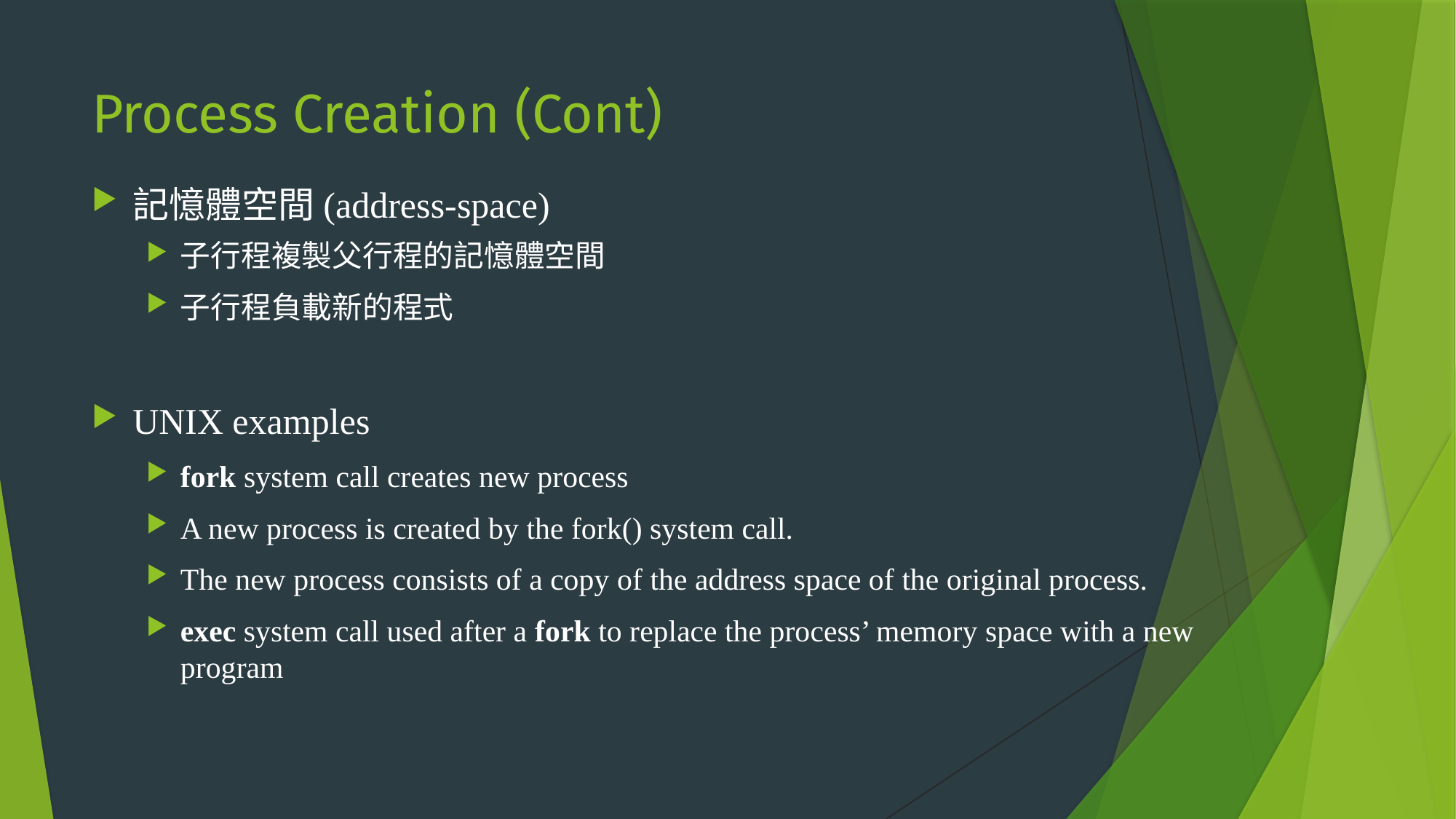

# Process Creation (Cont)
記憶體空間(address-space)
子行程複製父行程的記憶體空間
子行程負載新的程式

UNIX examples
fork system call creates new process
A new process is created by the fork() system call.
The new process consists of a copy of the address space of the original process.
exec system call used after a fork to replace the process’ memory space with a new program